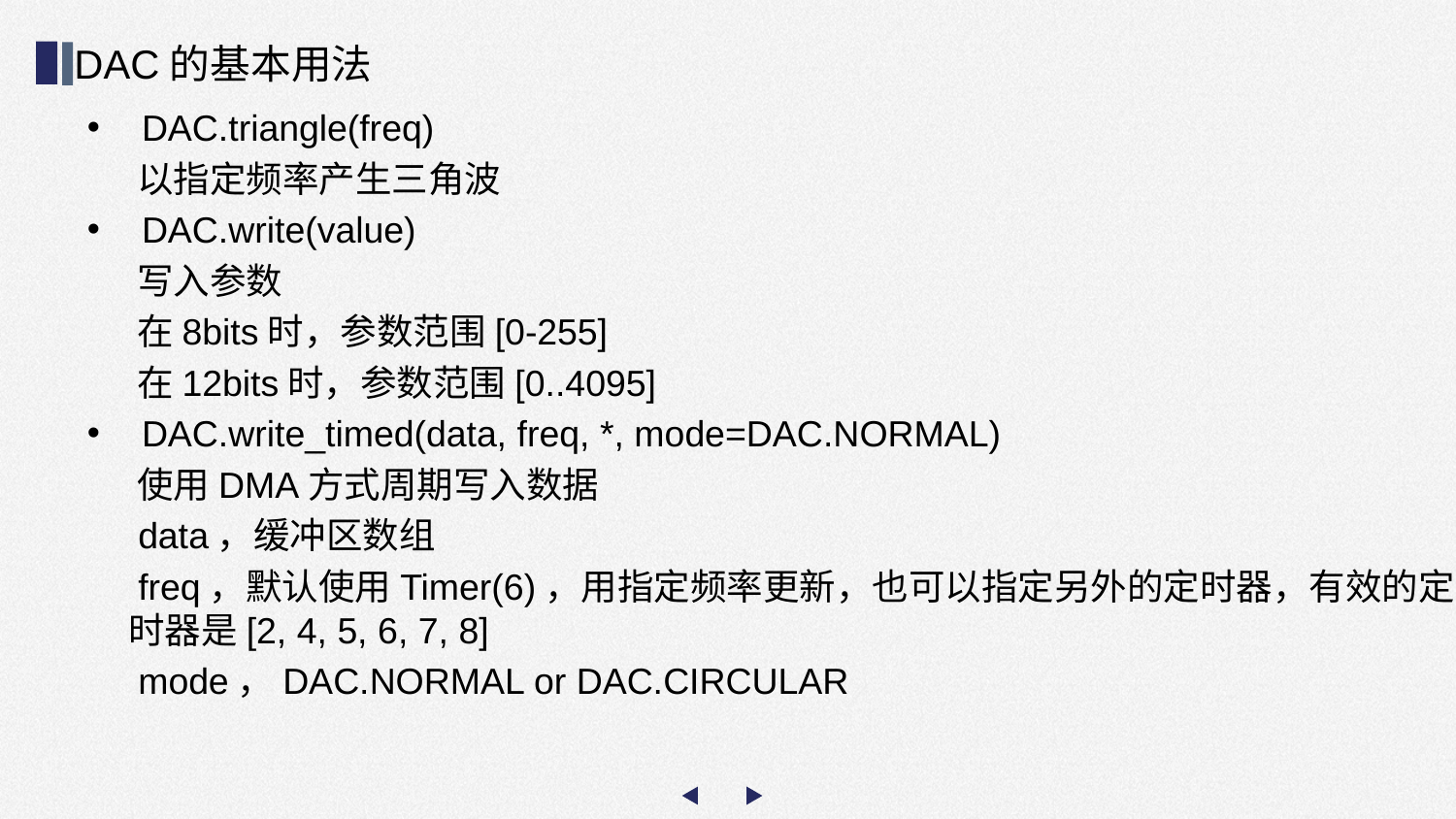

DAC的基本用法

DAC.triangle(freq)
     以指定频率产生三角波
DAC.write(value)
     写入参数
     在8bits时，参数范围[0-255]
     在12bits时，参数范围[0..4095]
DAC.write_timed(data, freq, *, mode=DAC.NORMAL)
     使用DMA方式周期写入数据
     data，缓冲区数组
     freq，默认使用Timer(6)，用指定频率更新，也可以指定另外的定时器，有效的定      时器是[2, 4, 5, 6, 7, 8]
     mode，DAC.NORMAL or DAC.CIRCULAR

5